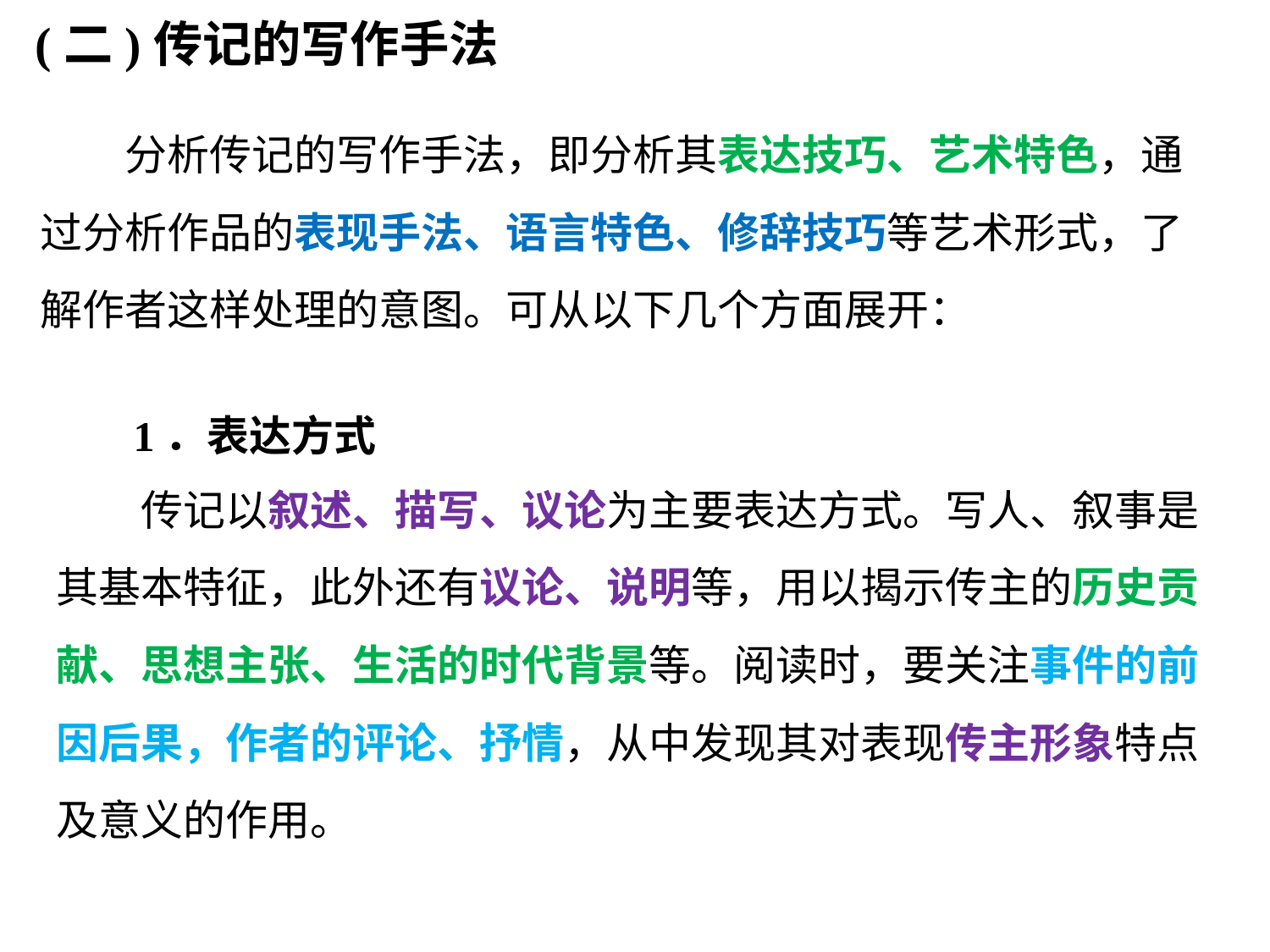

(二)传记的写作手法
	分析传记的写作手法，即分析其表达技巧、艺术特色，通

过分析作品的表现手法、语言特色、修辞技巧等艺术形式，了

解作者这样处理的意图。可从以下几个方面展开：
1．表达方式
	传记以叙述、描写、议论为主要表达方式。写人、叙事是

其基本特征，此外还有议论、说明等，用以揭示传主的历史贡

献、思想主张、生活的时代背景等。阅读时，要关注事件的前

因后果，作者的评论、抒情，从中发现其对表现传主形象特点

及意义的作用。